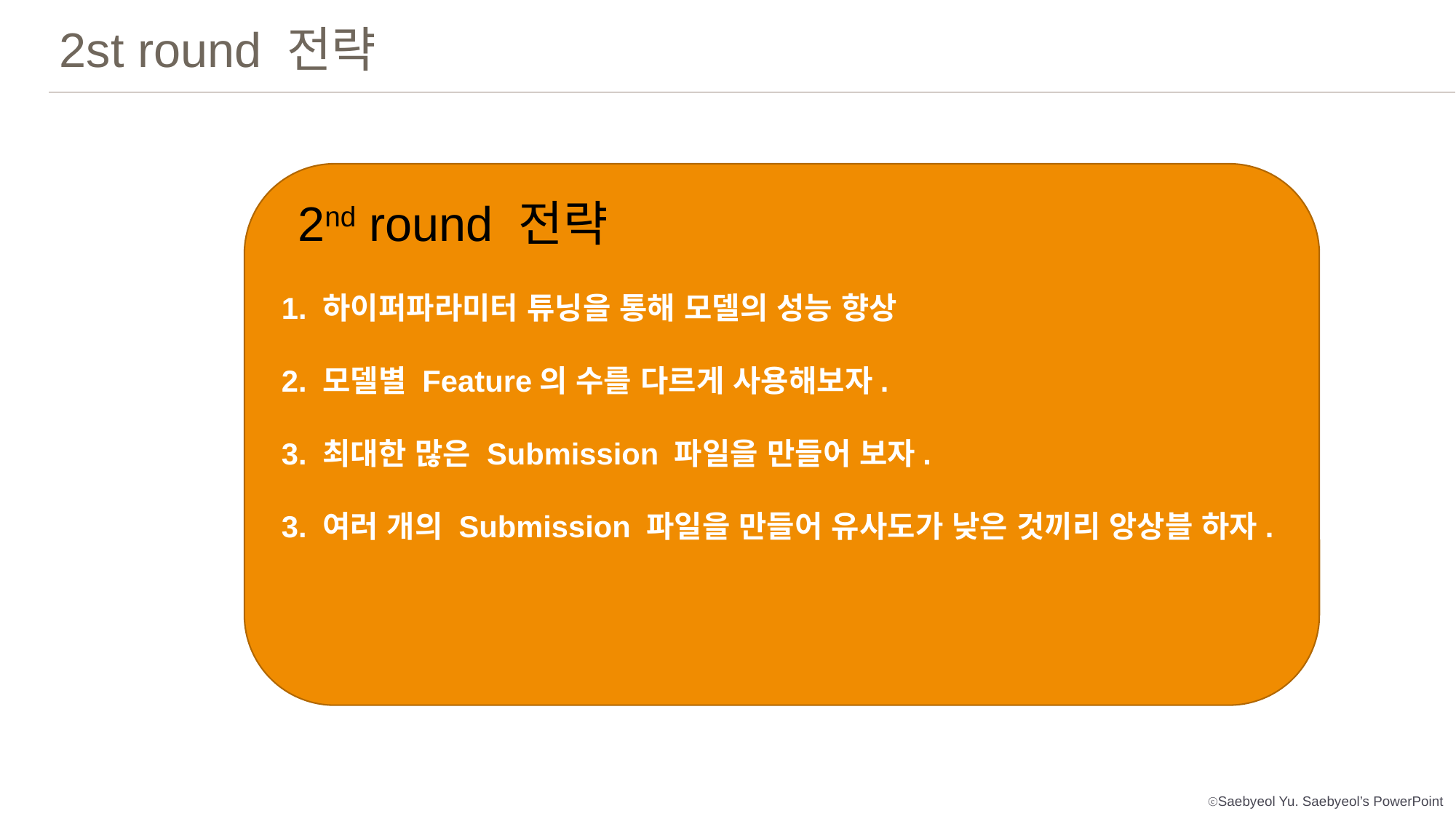

2st round 전략

1. 하이퍼파라미터 튜닝을 통해 모델의 성능 향상

2. 모델별 Feature의 수를 다르게 사용해보자.

3. 최대한 많은 Submission 파일을 만들어 보자.

3. 여러 개의 Submission 파일을 만들어 유사도가 낮은 것끼리 앙상블 하자.

2nd round 전략